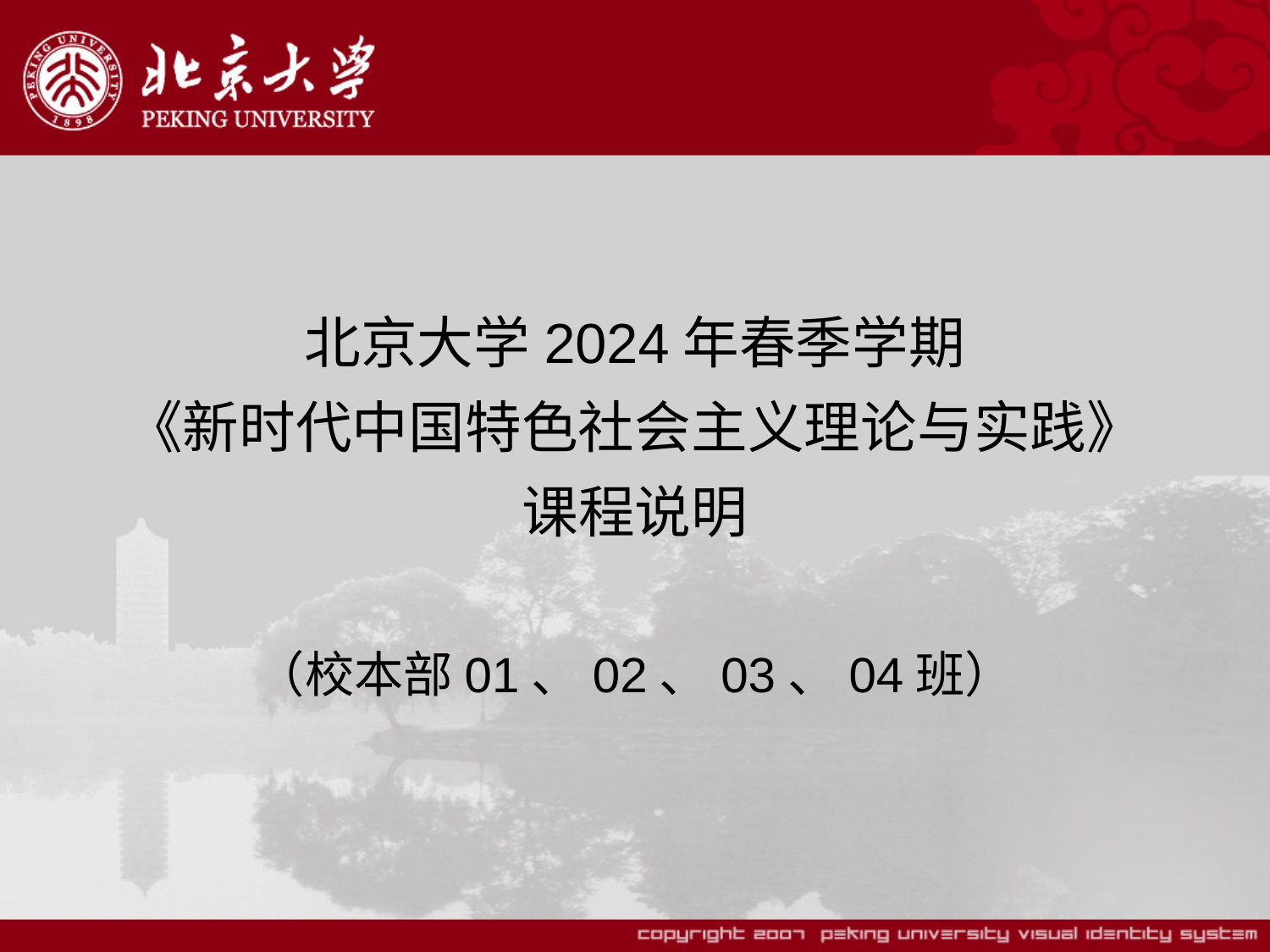

# 北京大学2024年春季学期 《新时代中国特色社会主义理论与实践》 课程说明 （校本部01、02、03、04班）